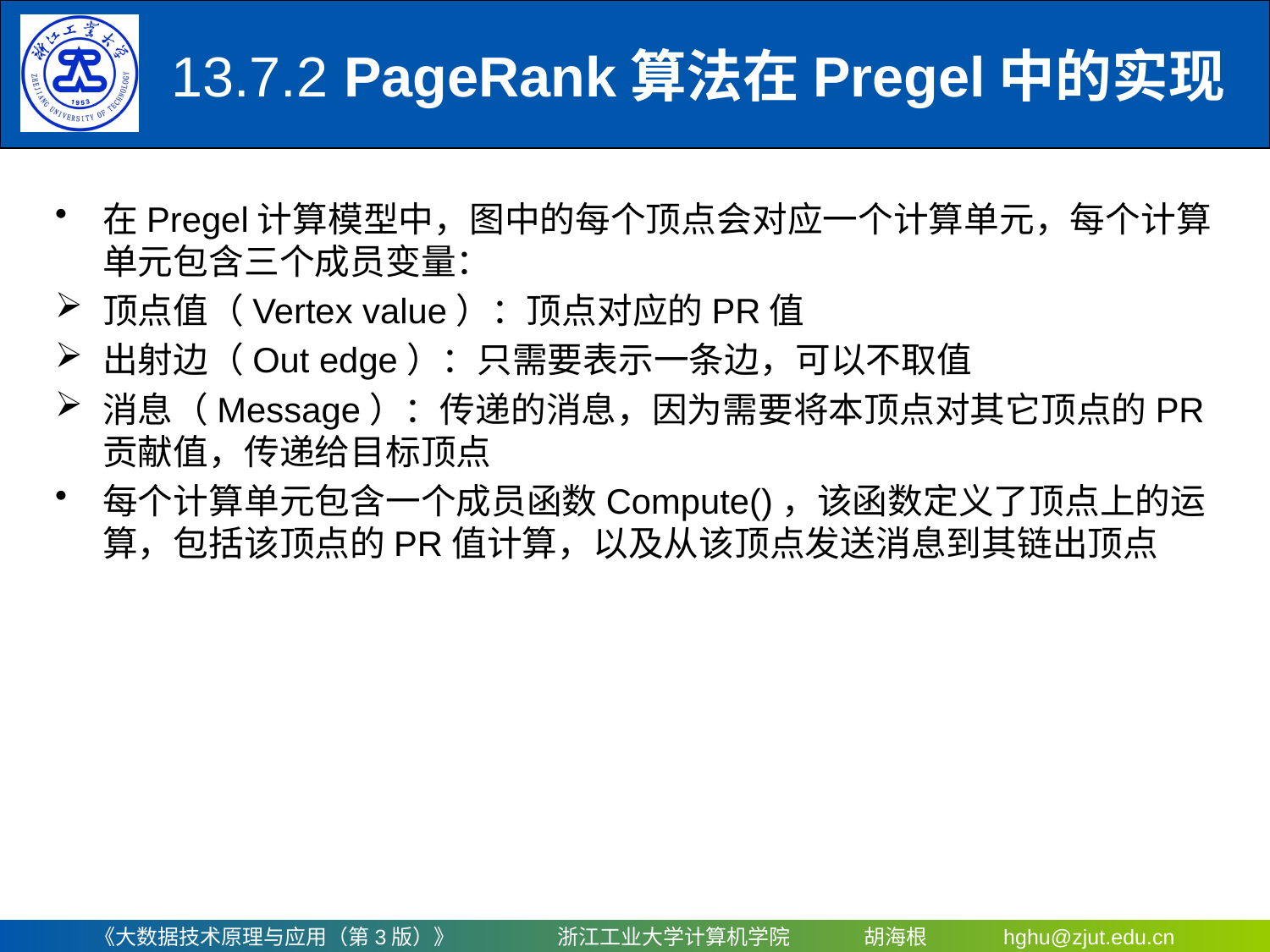

13.7.2 PageRank算法在Pregel中的实现
在Pregel计算模型中，图中的每个顶点会对应一个计算单元，每个计算单元包含三个成员变量：
顶点值（Vertex value）：顶点对应的PR值
出射边（Out edge）：只需要表示一条边，可以不取值
消息（Message）：传递的消息，因为需要将本顶点对其它顶点的PR贡献值，传递给目标顶点
每个计算单元包含一个成员函数Compute()，该函数定义了顶点上的运算，包括该顶点的PR值计算，以及从该顶点发送消息到其链出顶点